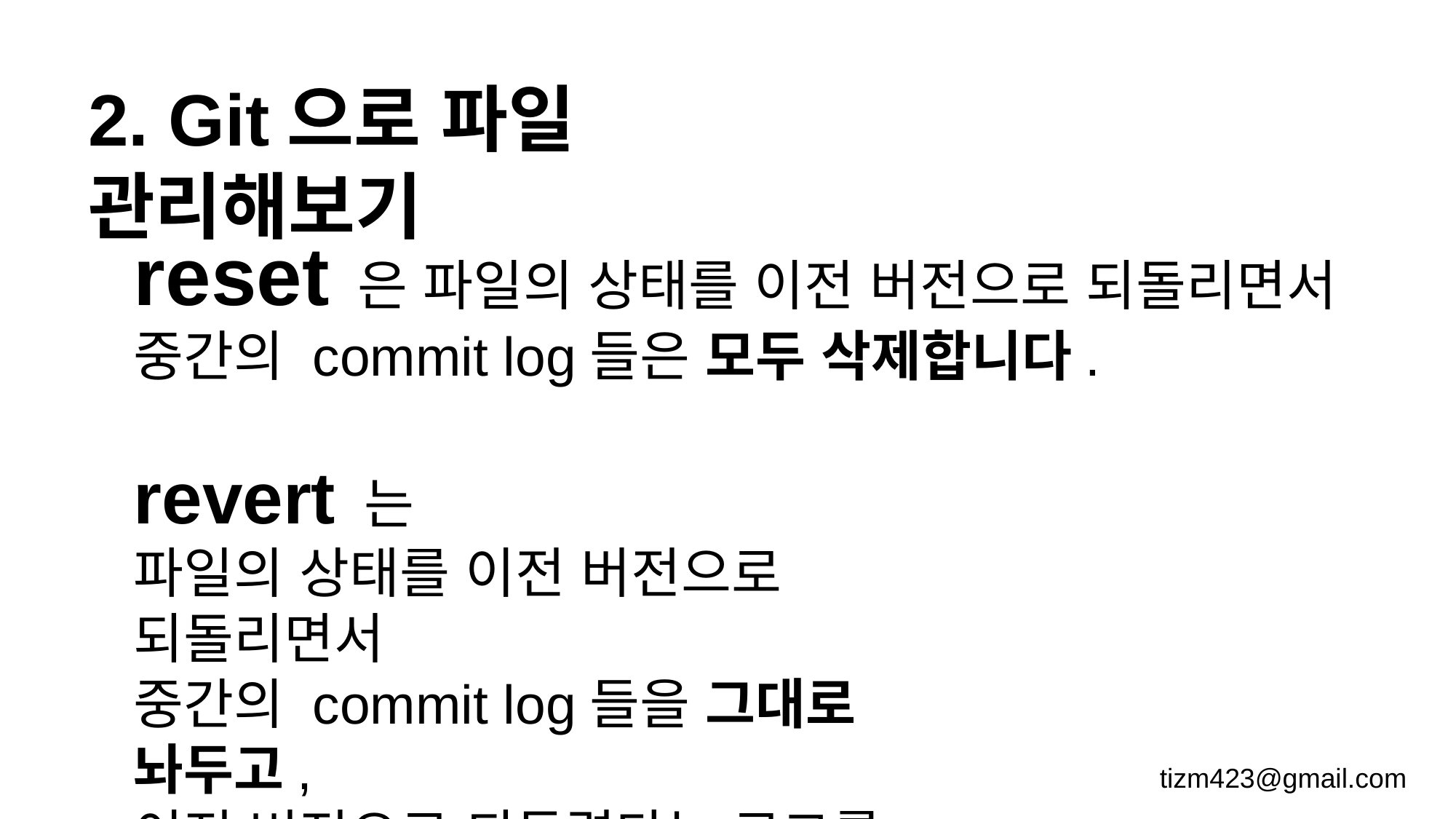

2. Git으로 파일 관리해보기
reset 은 파일의 상태를 이전 버전으로 되돌리면서
중간의 commit log들은 모두 삭제합니다.
revert 는
파일의 상태를 이전 버전으로 되돌리면서
중간의 commit log들을 그대로 놔두고,
이전 버전으로 되돌렸다는 로그를 남깁니다.
tizm423@gmail.com